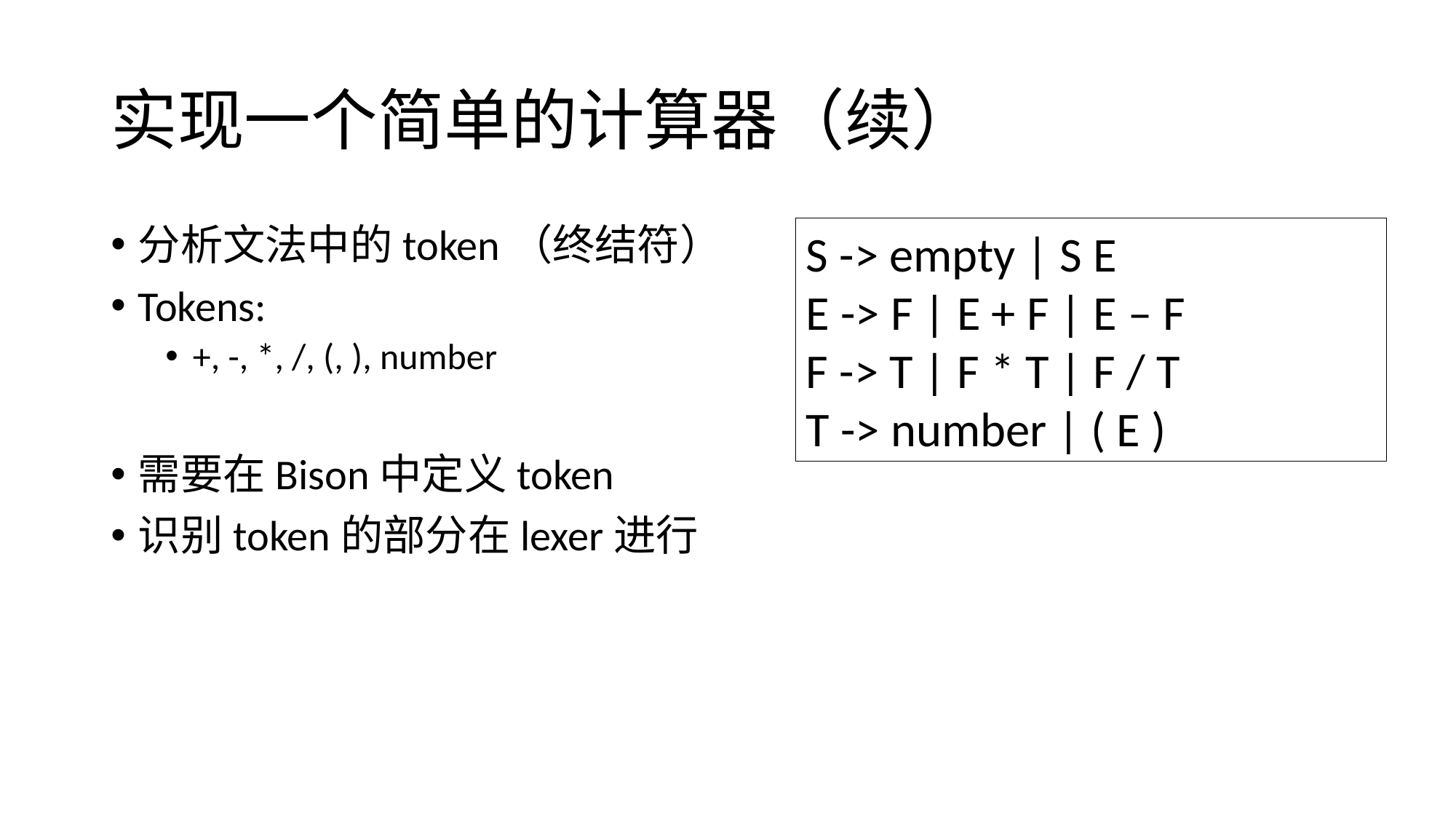

# 实现一个简单的计算器（续）
分析文法中的token（终结符）
Tokens:
+, -, *, /, (, ), number

需要在Bison中定义token
识别token的部分在lexer进行

S -> empty | S E
E -> F | E + F | E – F
F -> T | F * T | F / T
T -> number | ( E )